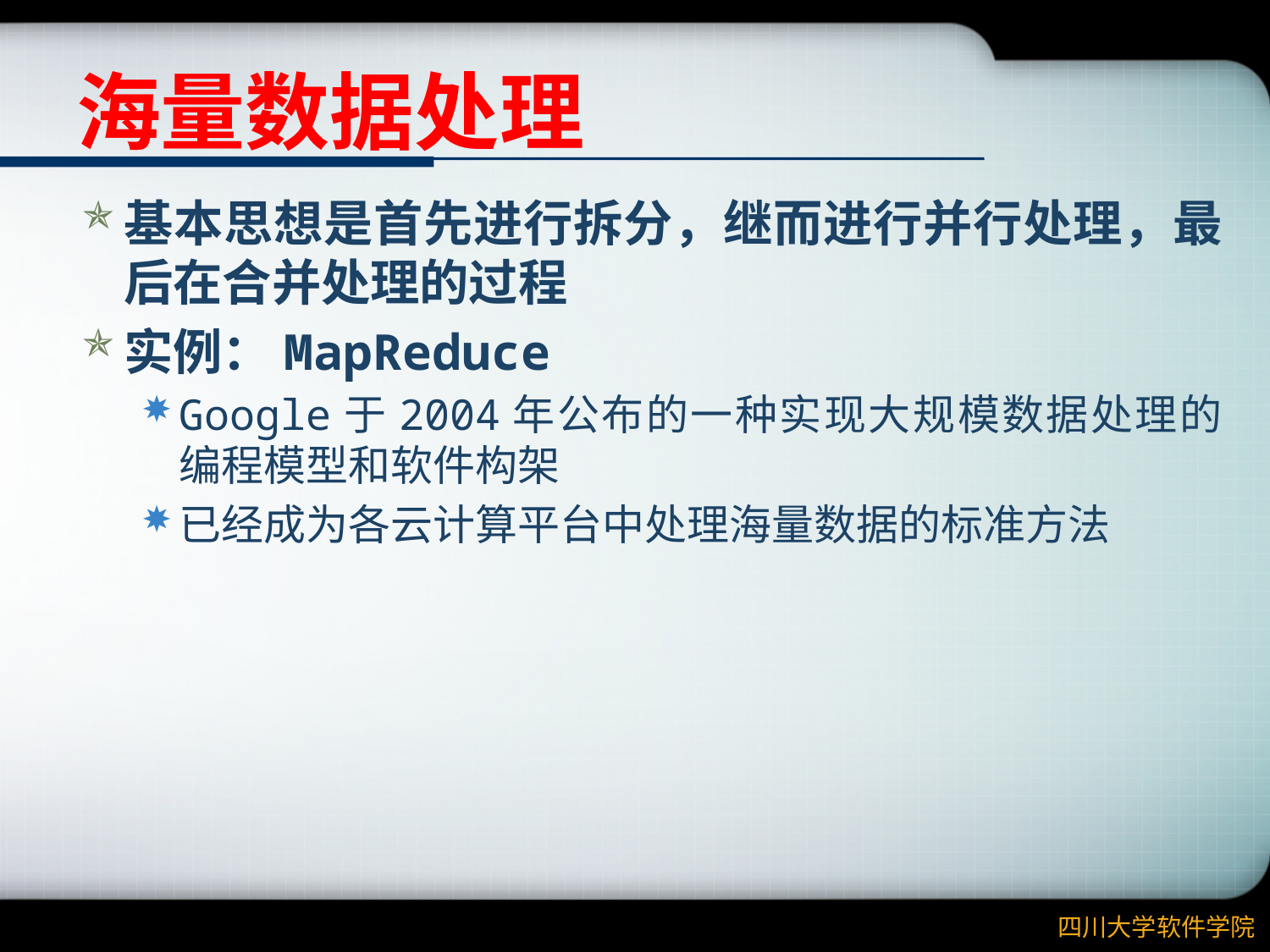

# 海量数据处理
基本思想是首先进行拆分，继而进行并行处理，最后在合并处理的过程
实例：MapReduce
Google于2004年公布的一种实现大规模数据处理的编程模型和软件构架
已经成为各云计算平台中处理海量数据的标准方法